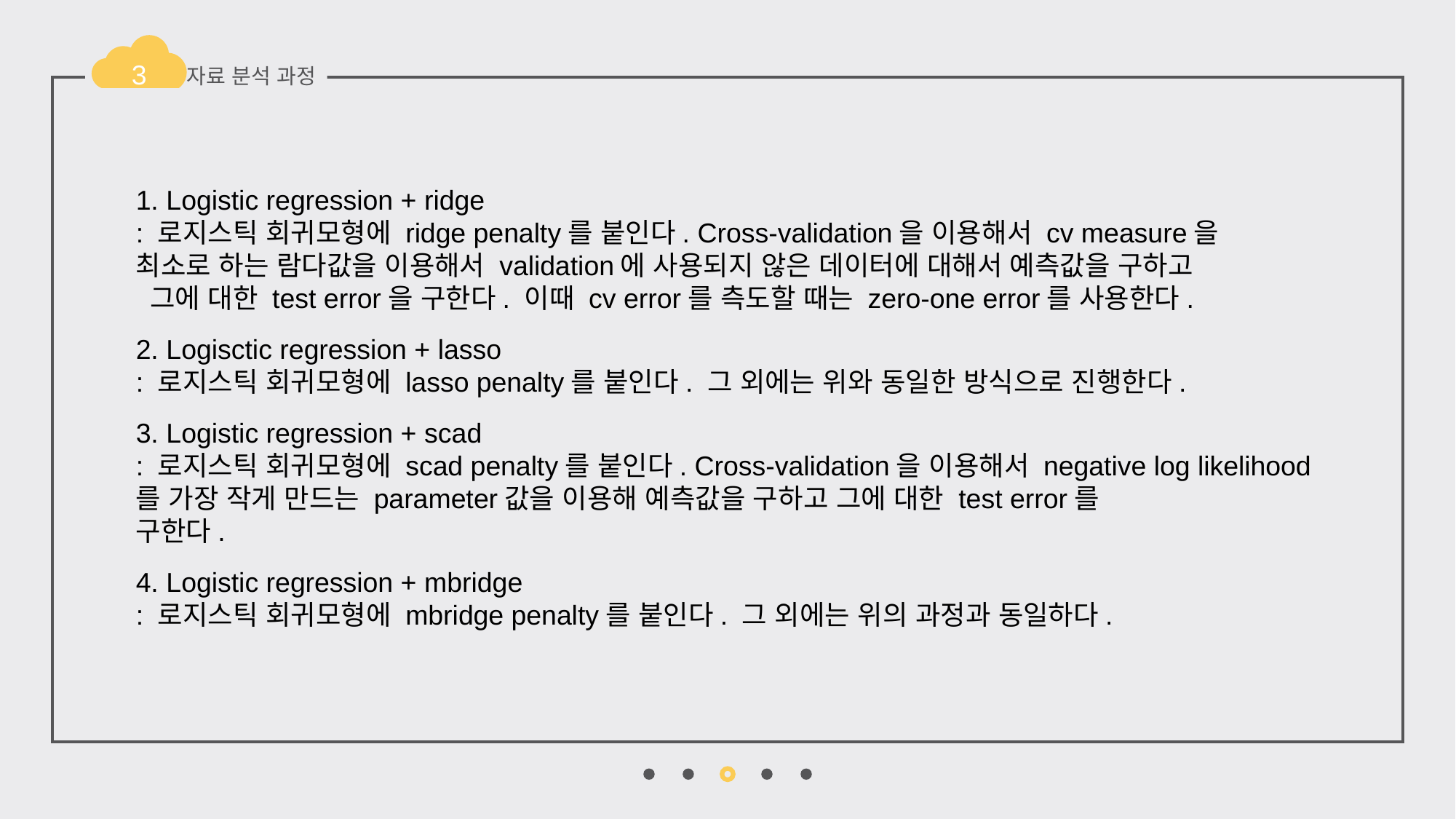

3

자료 분석 과정

1. Logistic regression + ridge
: 로지스틱 회귀모형에 ridge penalty를 붙인다. Cross-validation을 이용해서 cv measure을
최소로 하는 람다값을 이용해서 validation에 사용되지 않은 데이터에 대해서 예측값을 구하고
 그에 대한 test error을 구한다. 이때 cv error를 측도할 때는 zero-one error를 사용한다.

2. Logisctic regression + lasso
: 로지스틱 회귀모형에 lasso penalty를 붙인다. 그 외에는 위와 동일한 방식으로 진행한다.

3. Logistic regression + scad
: 로지스틱 회귀모형에 scad penalty를 붙인다. Cross-validation을 이용해서 negative log likelihood를 가장 작게 만드는 parameter값을 이용해 예측값을 구하고 그에 대한 test error를
구한다.

4. Logistic regression + mbridge
: 로지스틱 회귀모형에 mbridge penalty를 붙인다. 그 외에는 위의 과정과 동일하다.